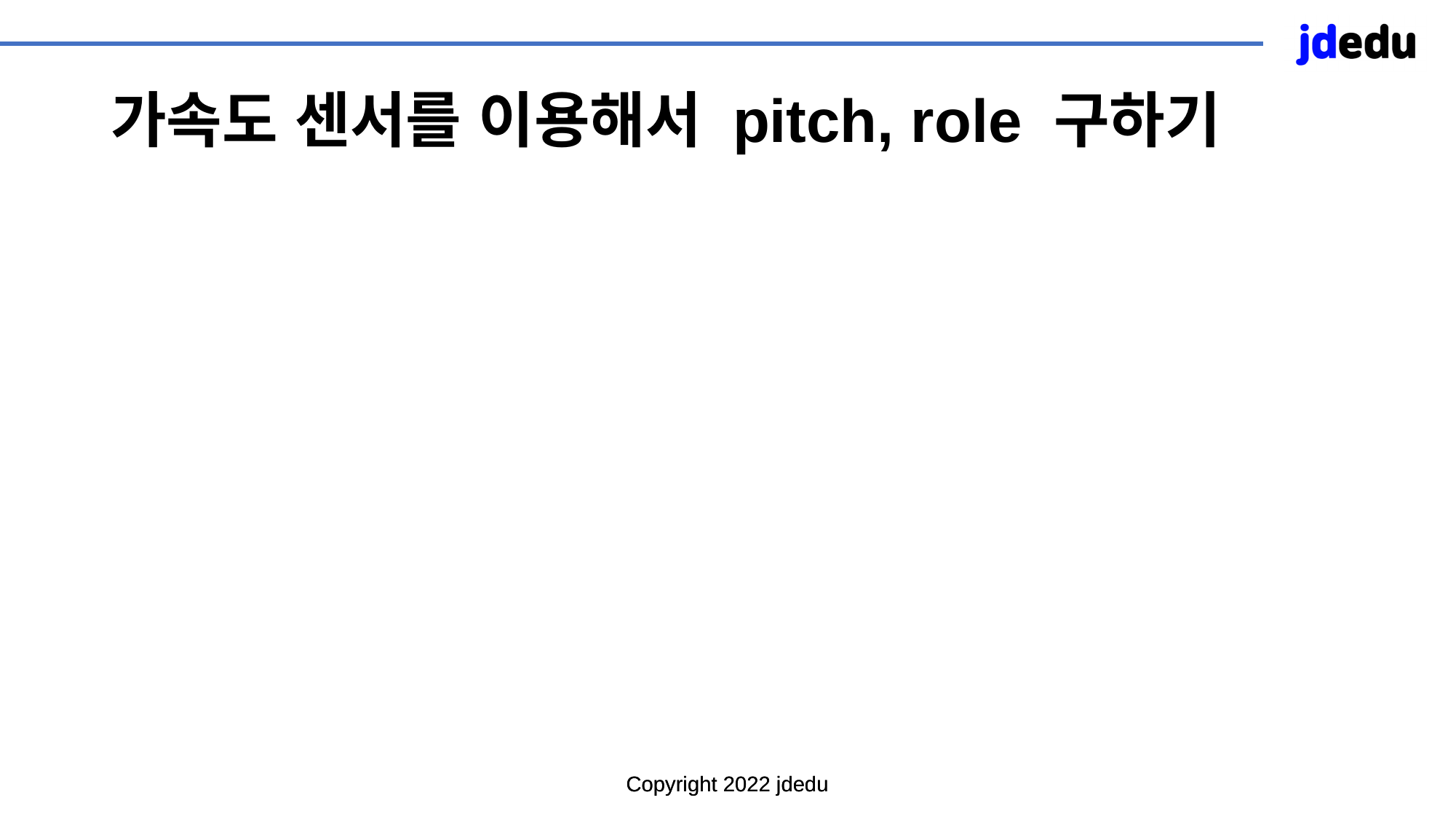

# 가속도 센서를 이용해서 pitch, role 구하기